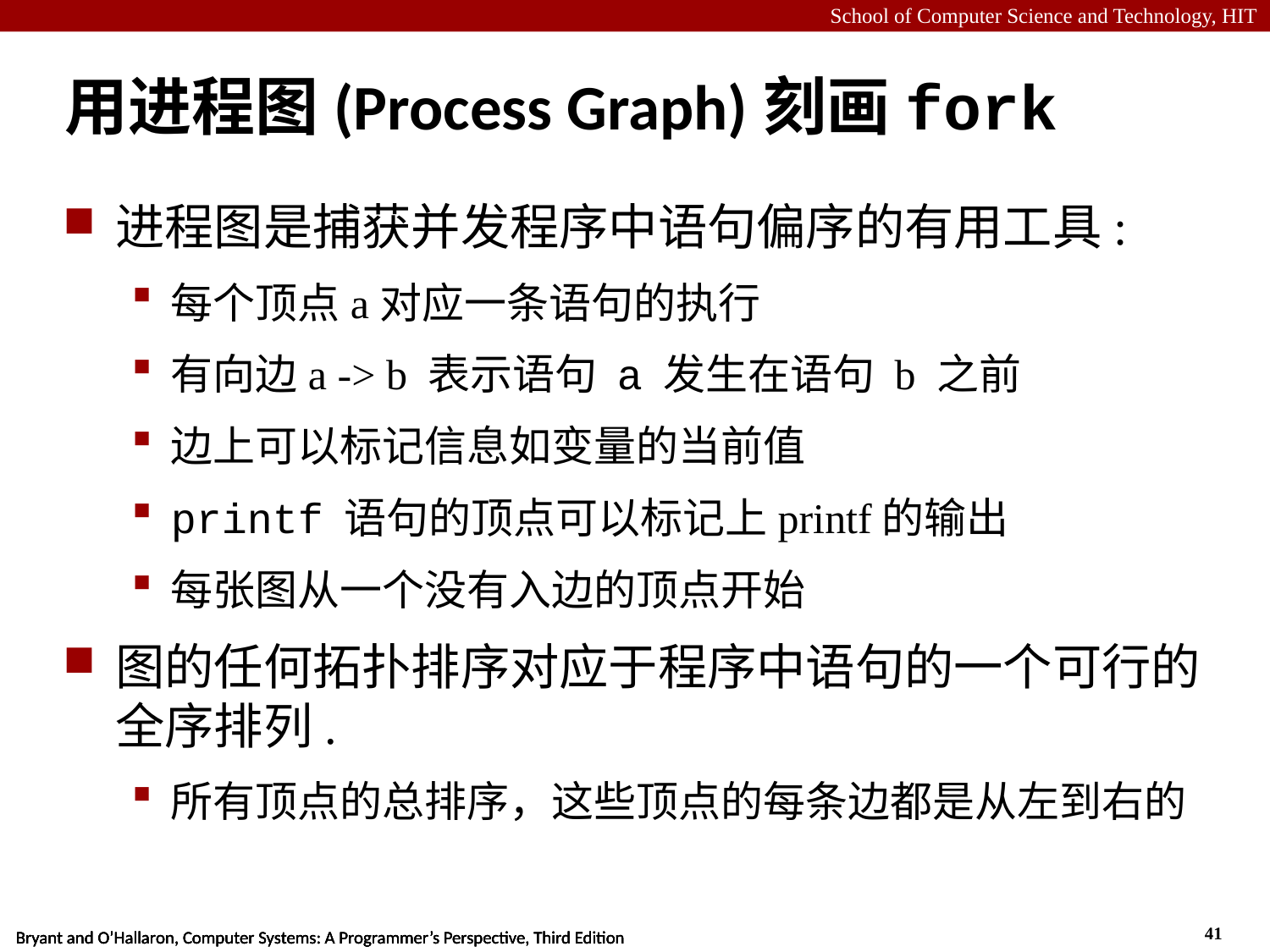

# 用进程图(Process Graph)刻画fork
进程图是捕获并发程序中语句偏序的有用工具:
每个顶点a对应一条语句的执行
有向边a -> b 表示语句 a 发生在语句 b 之前
边上可以标记信息如变量的当前值
printf 语句的顶点可以标记上printf的输出
每张图从一个没有入边的顶点开始
图的任何拓扑排序对应于程序中语句的一个可行的全序排列.
所有顶点的总排序，这些顶点的每条边都是从左到右的